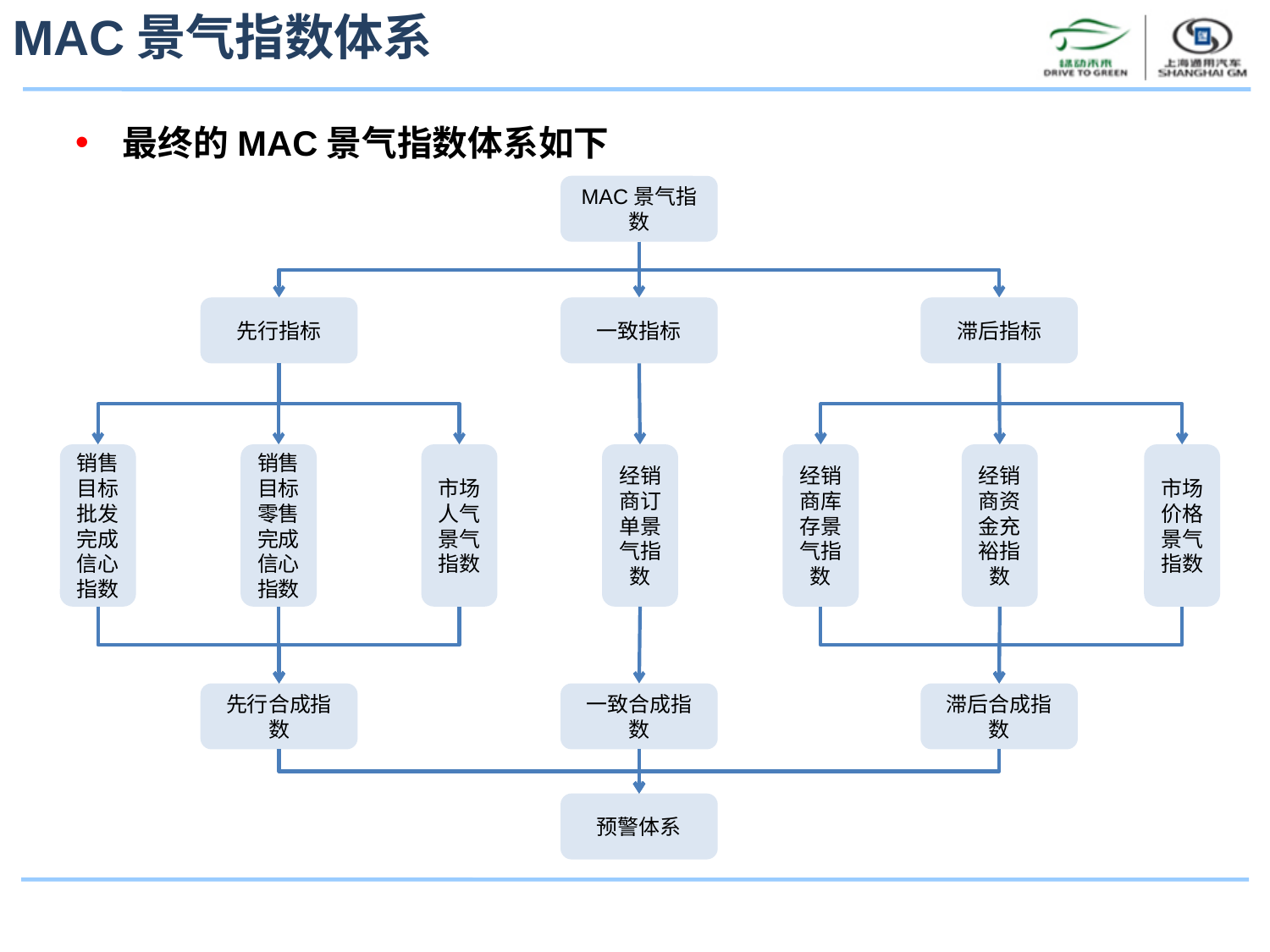

# MAC景气指数体系
最终的MAC景气指数体系如下
MAC景气指数
先行指标
一致指标
滞后指标
销售目标批发完成信心指数
销售目标零售完成信心指数
市场人气景气指数
经销商订单景气指数
经销商库存景气指数
经销商资金充裕指数
市场价格景气指数
先行合成指数
一致合成指数
滞后合成指数
预警体系